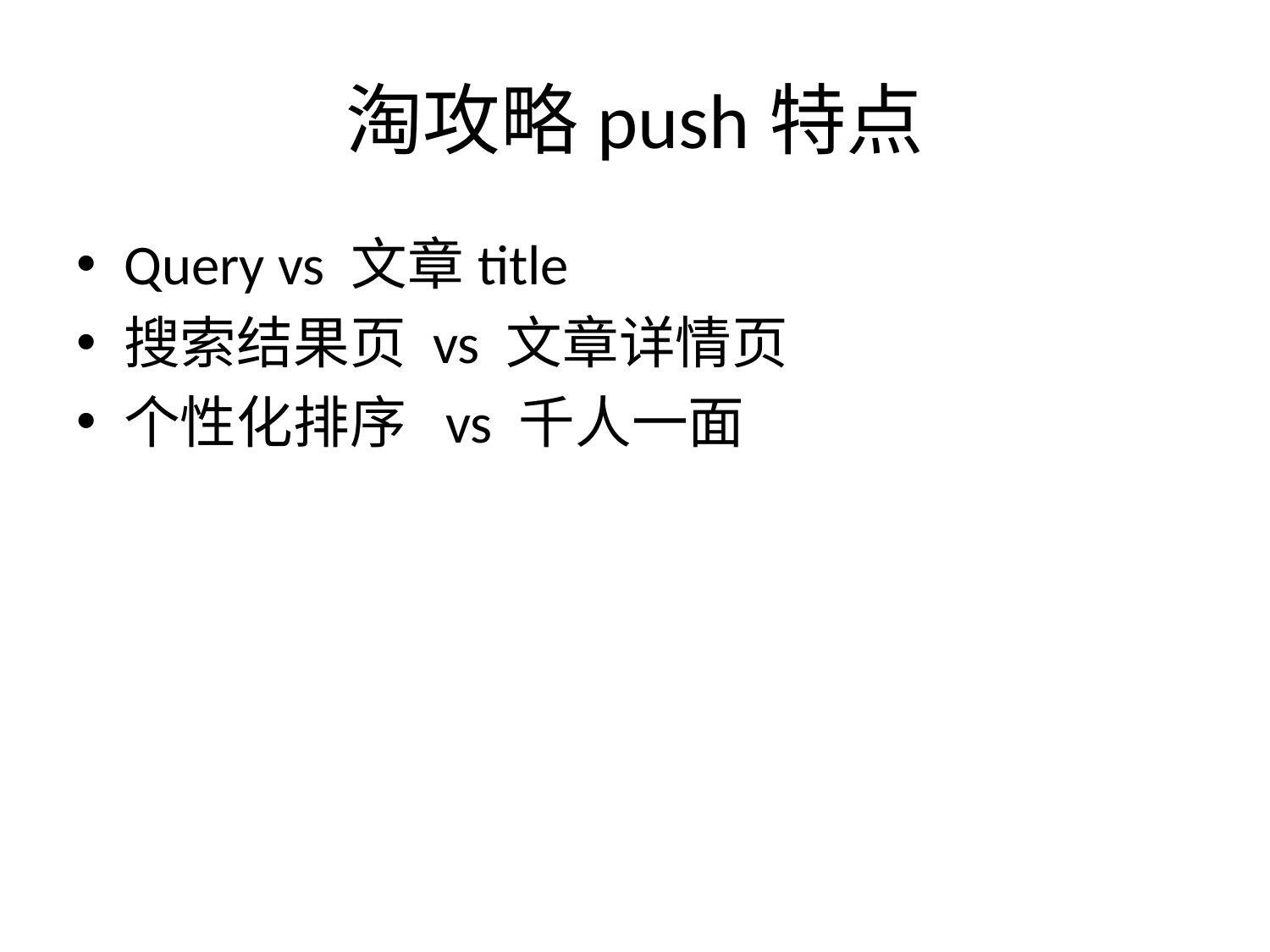

# 淘攻略push特点
Query vs 文章title
搜索结果页 vs 文章详情页
个性化排序  vs 千人一面